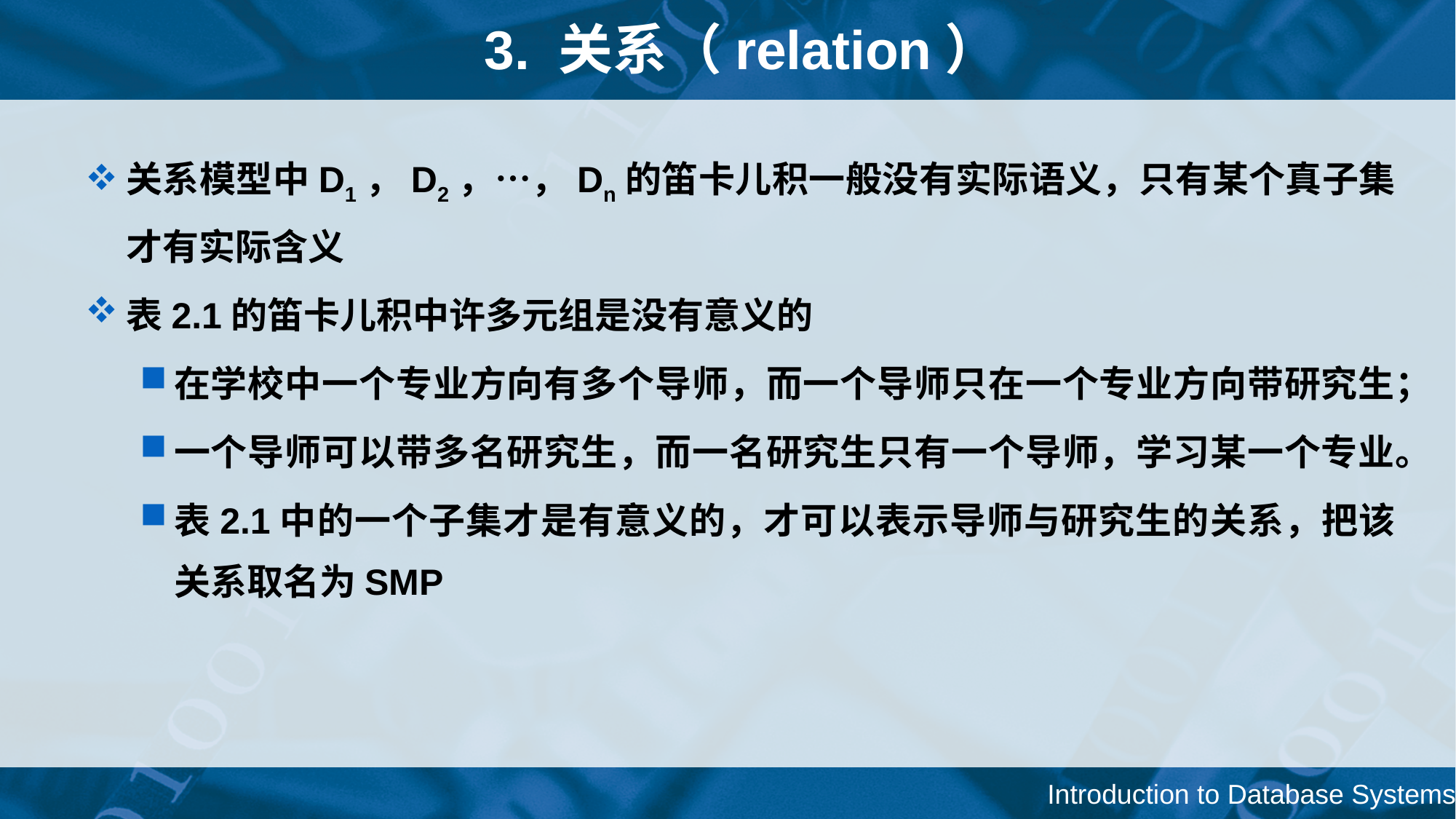

# 3. 关系（relation）
关系模型中D1，D2，…，Dn的笛卡儿积一般没有实际语义，只有某个真子集才有实际含义
表2.1的笛卡儿积中许多元组是没有意义的
在学校中一个专业方向有多个导师，而一个导师只在一个专业方向带研究生；
一个导师可以带多名研究生，而一名研究生只有一个导师，学习某一个专业。
表2.1中的一个子集才是有意义的，才可以表示导师与研究生的关系，把该关系取名为SMP